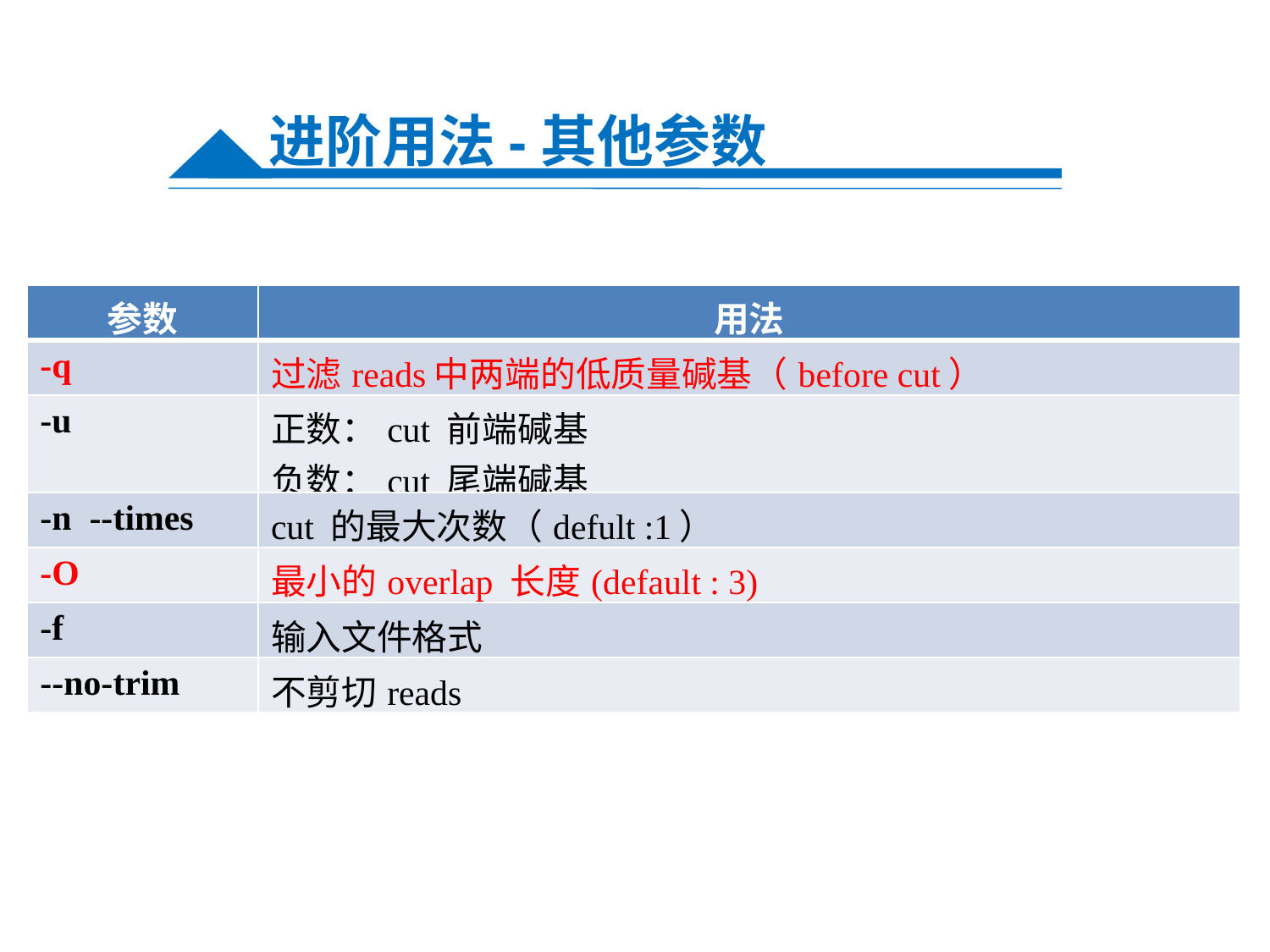

进阶用法-其他参数

| 参数 | 用法 |
| --- | --- |
| -q | 过滤reads中两端的低质量碱基（before cut） |
| -u | 正数：cut 前端碱基 负数：cut 尾端碱基 |
| -n --times | cut 的最大次数（defult :1） |
| -O | 最小的overlap 长度(default : 3) |
| -f | 输入文件格式 |
| --no-trim | 不剪切reads |